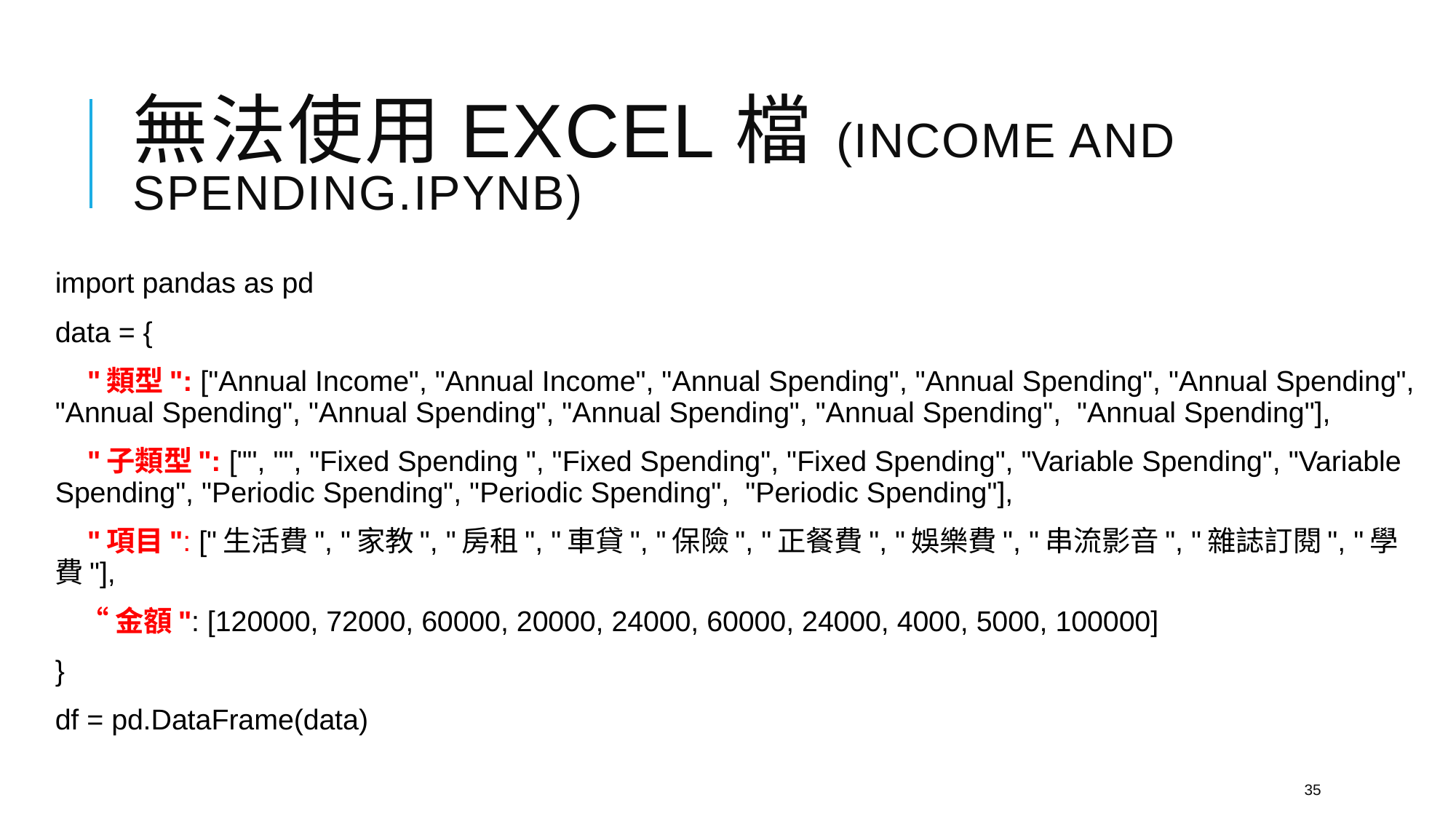

# 無法使用excel檔 (income and spending.ipynb)
import pandas as pd
data = {
    "類型": ["Annual Income", "Annual Income", "Annual Spending", "Annual Spending", "Annual Spending", "Annual Spending", "Annual Spending", "Annual Spending", "Annual Spending",  "Annual Spending"],
    "子類型": ["", "", "Fixed Spending ", "Fixed Spending", "Fixed Spending", "Variable Spending", "Variable Spending", "Periodic Spending", "Periodic Spending",  "Periodic Spending"],
    "項目": ["生活費", "家教", "房租", "車貸", "保險", "正餐費", "娛樂費", "串流影音", "雜誌訂閱", "學費"],
    “金額": [120000, 72000, 60000, 20000, 24000, 60000, 24000, 4000, 5000, 100000]
}
df = pd.DataFrame(data)
35